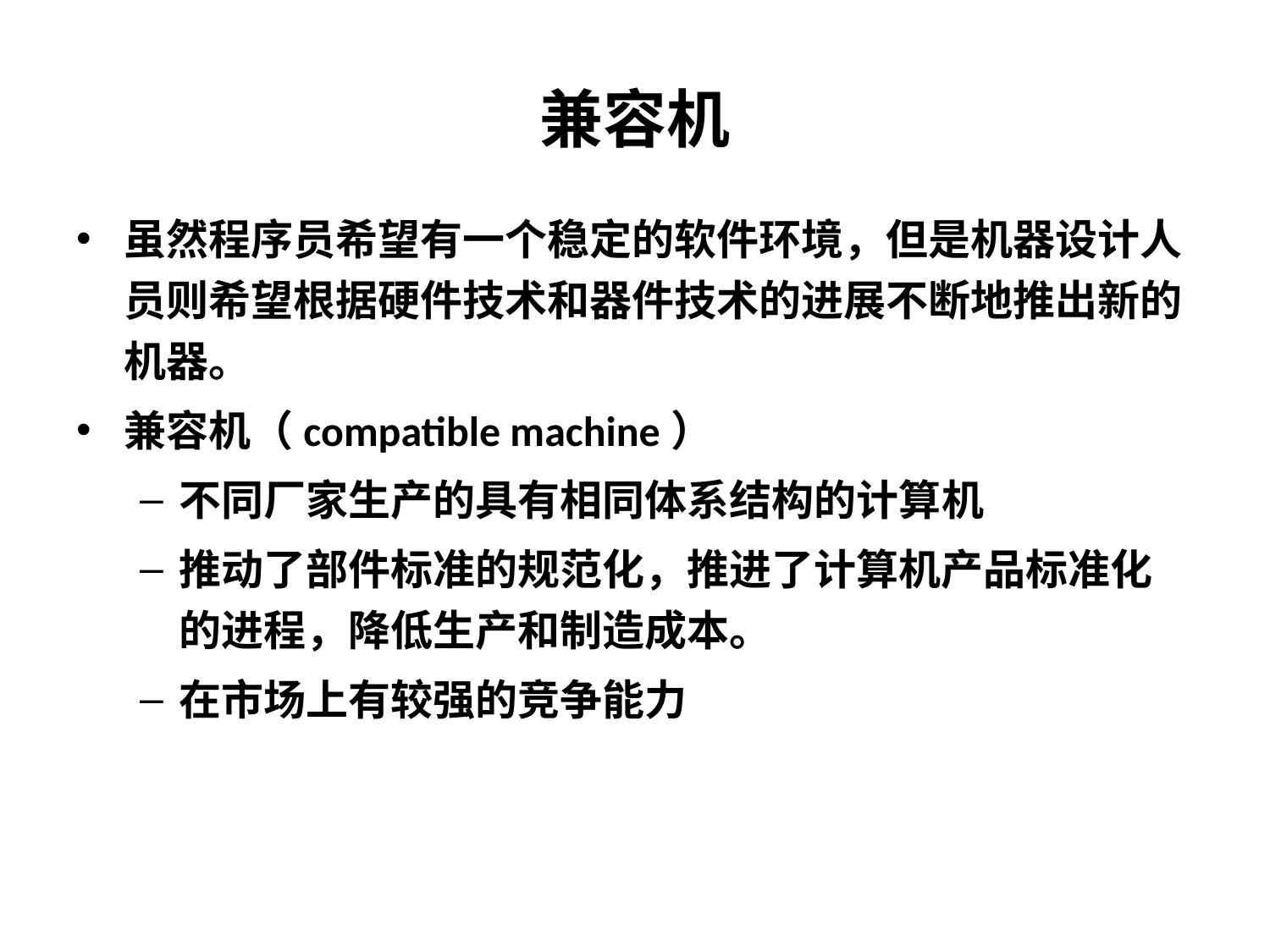

兼容机
虽然程序员希望有一个稳定的软件环境，但是机器设计人员则希望根据硬件技术和器件技术的进展不断地推出新的机器。
兼容机（compatible machine）
不同厂家生产的具有相同体系结构的计算机
推动了部件标准的规范化，推进了计算机产品标准化的进程，降低生产和制造成本。
在市场上有较强的竞争能力